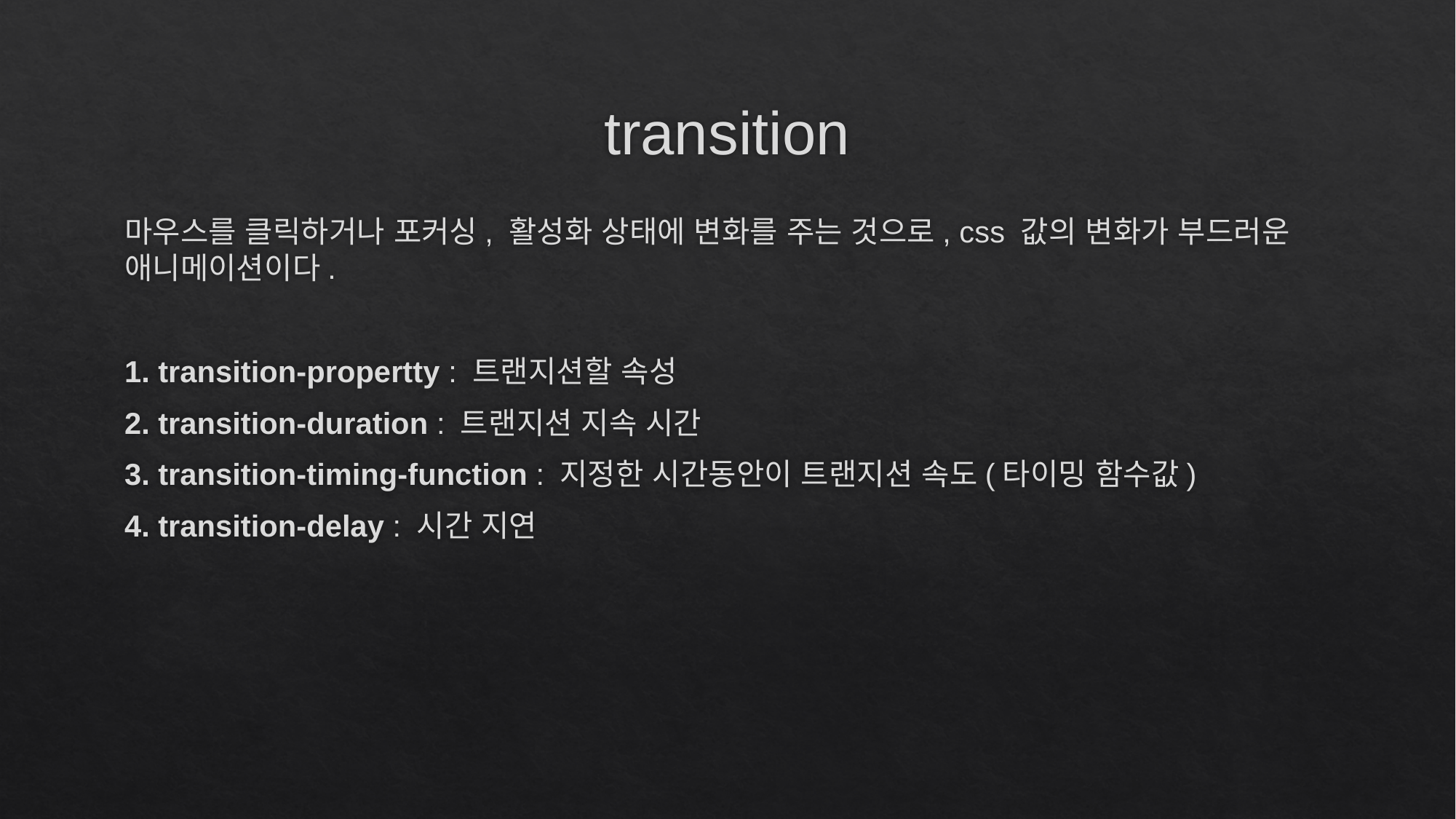

# transition
마우스를 클릭하거나 포커싱, 활성화 상태에 변화를 주는 것으로, css 값의 변화가 부드러운 애니메이션이다.

1. transition-propertty : 트랜지션할 속성
2. transition-duration : 트랜지션 지속 시간
3. transition-timing-function : 지정한 시간동안이 트랜지션 속도(타이밍 함수값)
4. transition-delay : 시간 지연